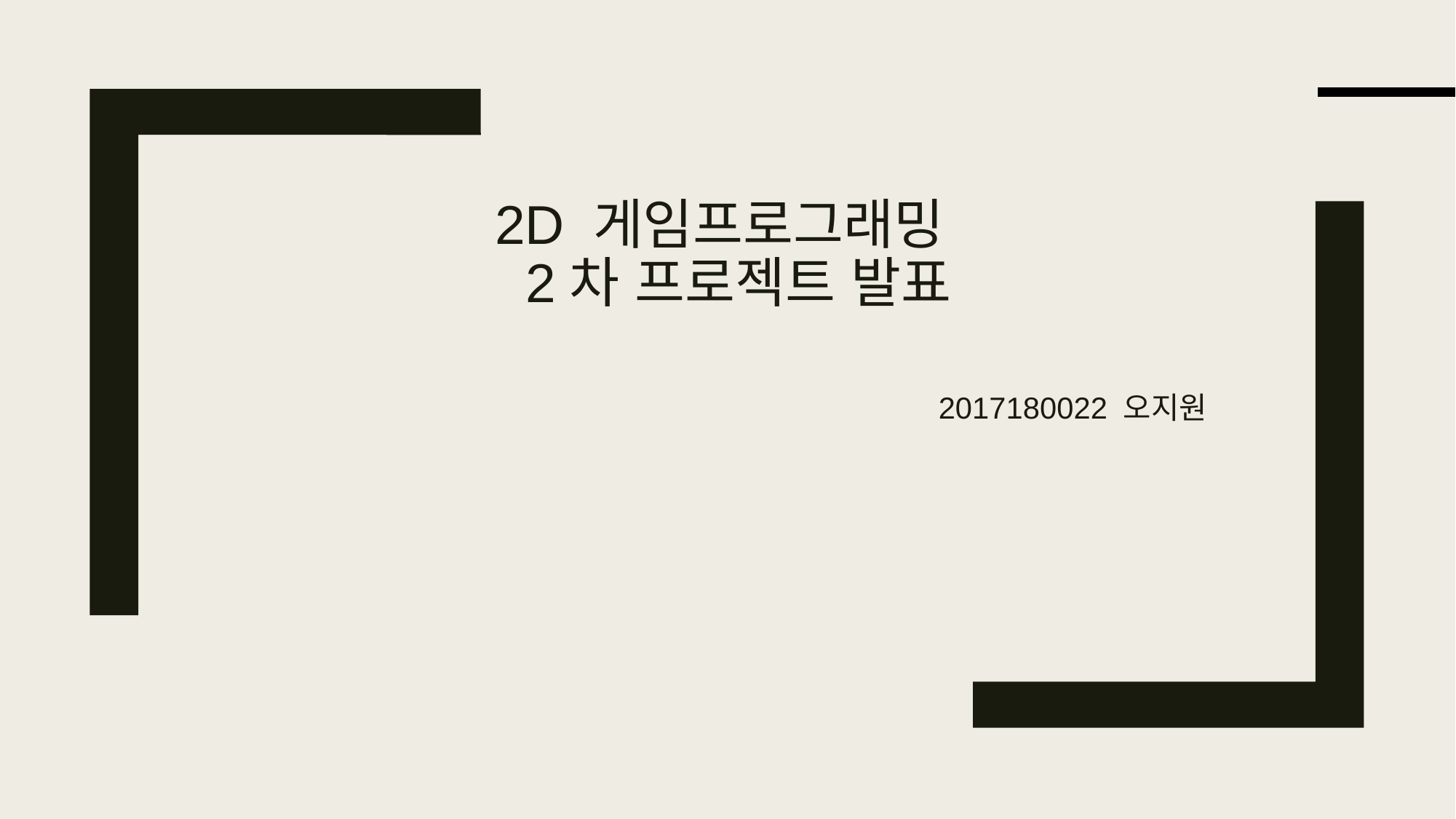

# 2d 게임프로그래밍 2차 프로젝트 발표 2017180022 오지원